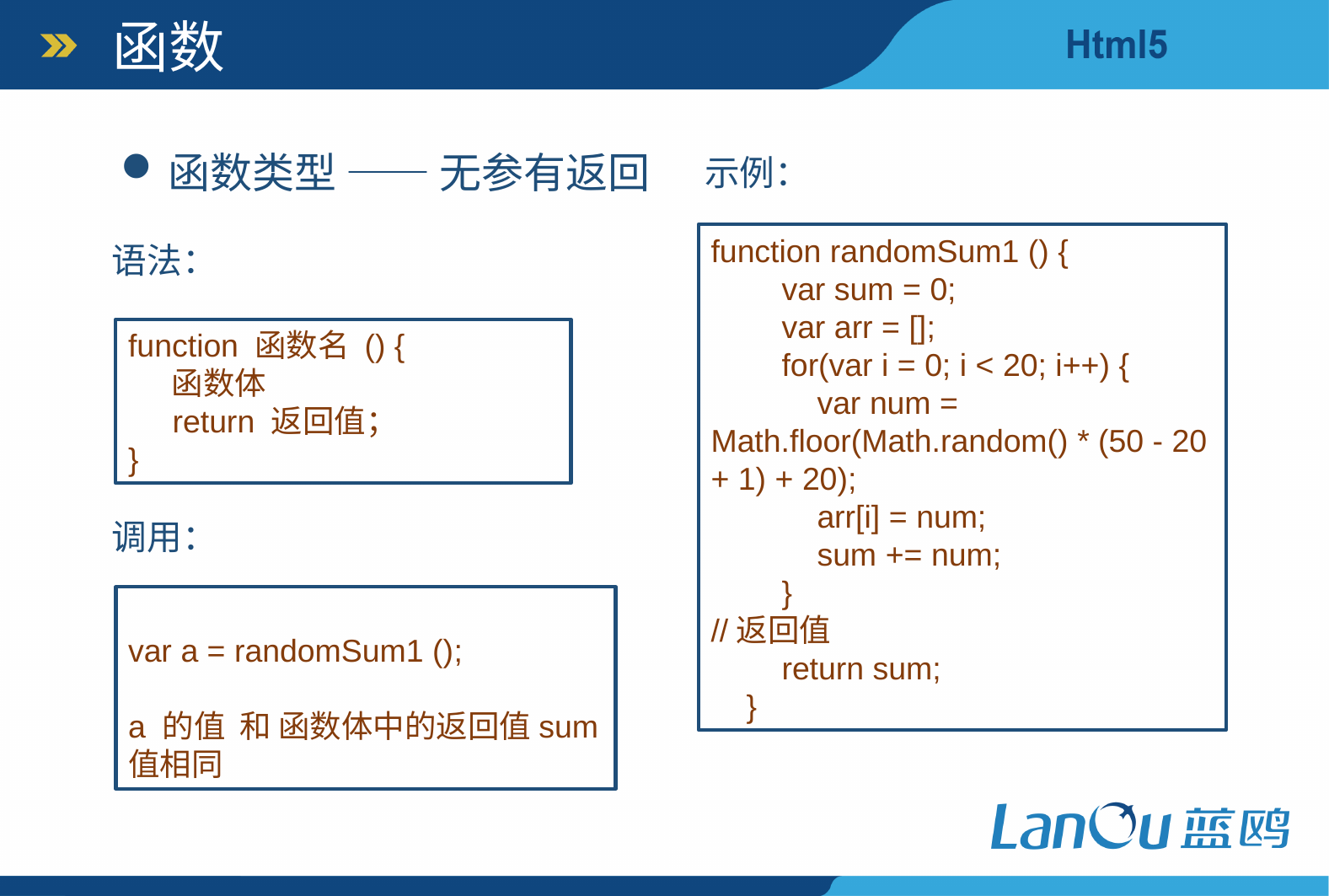

函数

示例：

函数类型 —— 无参有返回

语法：

function randomSum1 () {
        var sum = 0;
        var arr = [];
        for(var i = 0; i < 20; i++) {
            var num = Math.floor(Math.random() * (50 - 20 + 1) + 20);
            arr[i] = num;
            sum += num;
        }
//返回值
        return sum;
    }
function 函数名 () {
     函数体
     return 返回值；
}
调用：

var a = randomSum1 ();

a 的值  和 函数体中的返回值sum值相同